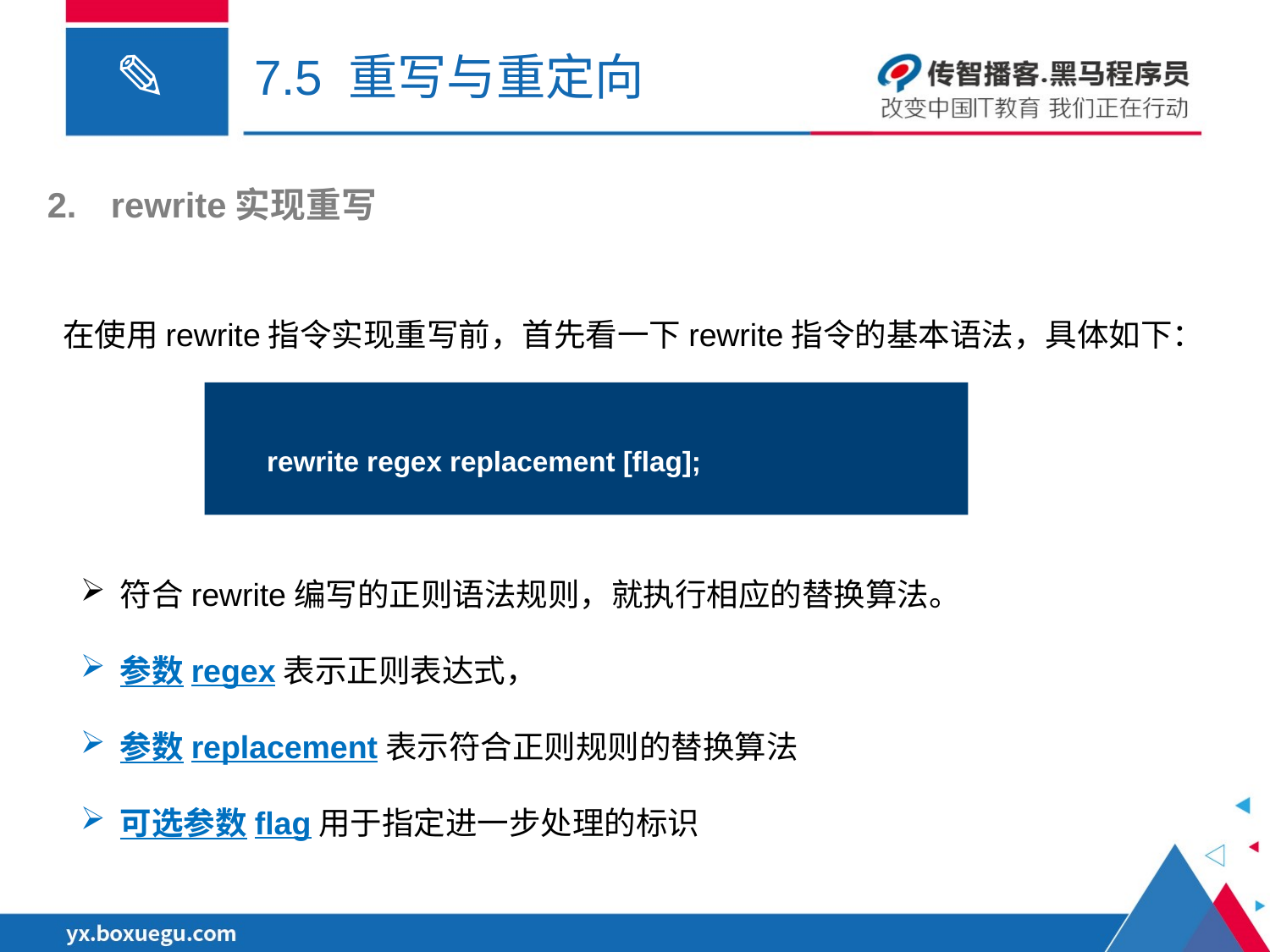

# 7.5 重写与重定向
rewrite实现重写
在使用rewrite指令实现重写前，首先看一下rewrite指令的基本语法，具体如下：

rewrite regex replacement [flag];
符合rewrite编写的正则语法规则，就执行相应的替换算法。
参数regex表示正则表达式，
参数replacement表示符合正则规则的替换算法
可选参数flag用于指定进一步处理的标识